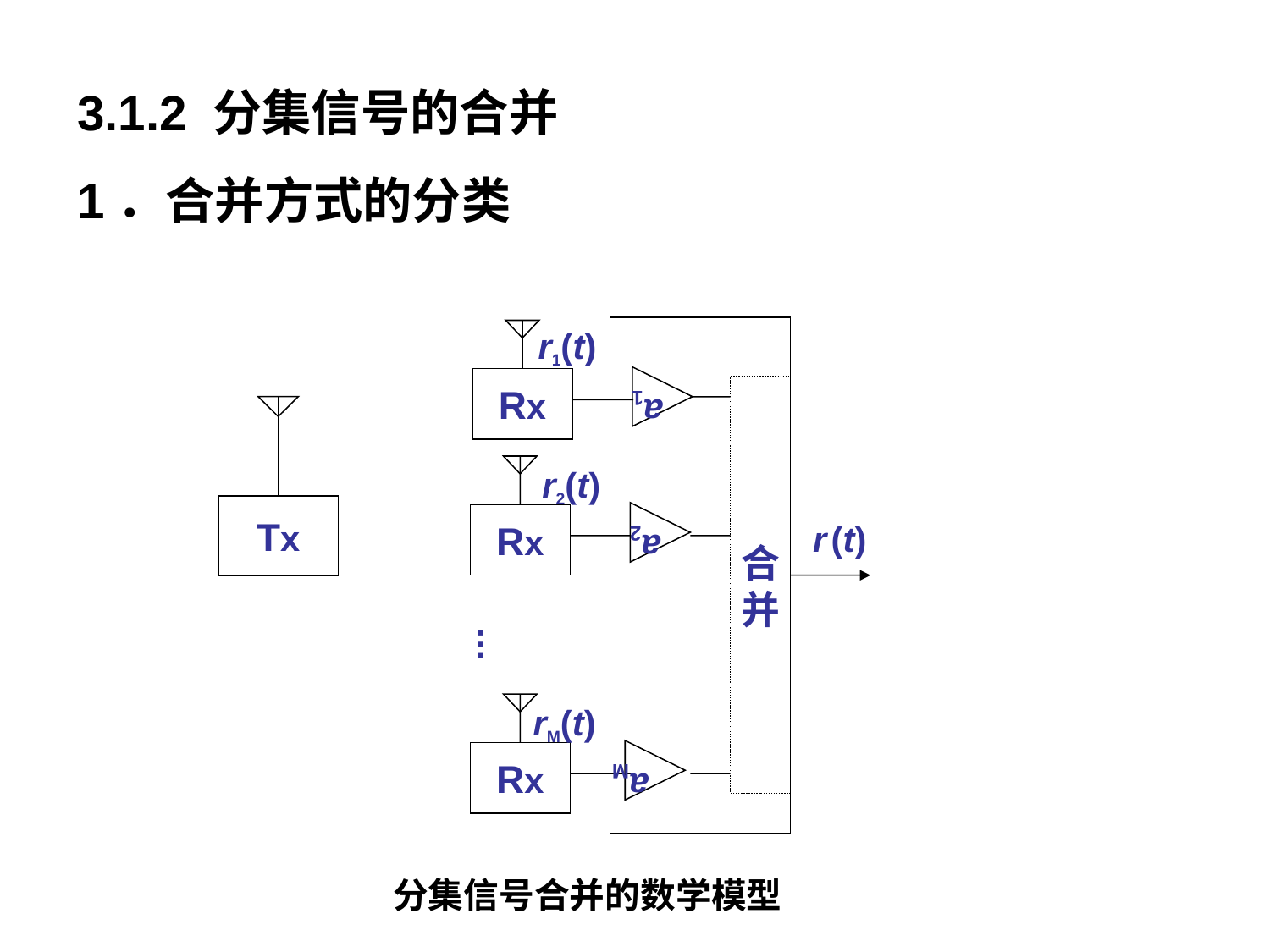

3.1.2 分集信号的合并
1．合并方式的分类
r1(t)

a1

Rx
合
并

r2(t)
Tx
a2

Rx
r (t)

…

rM(t)
  aM

Rx

分集信号合并的数学模型